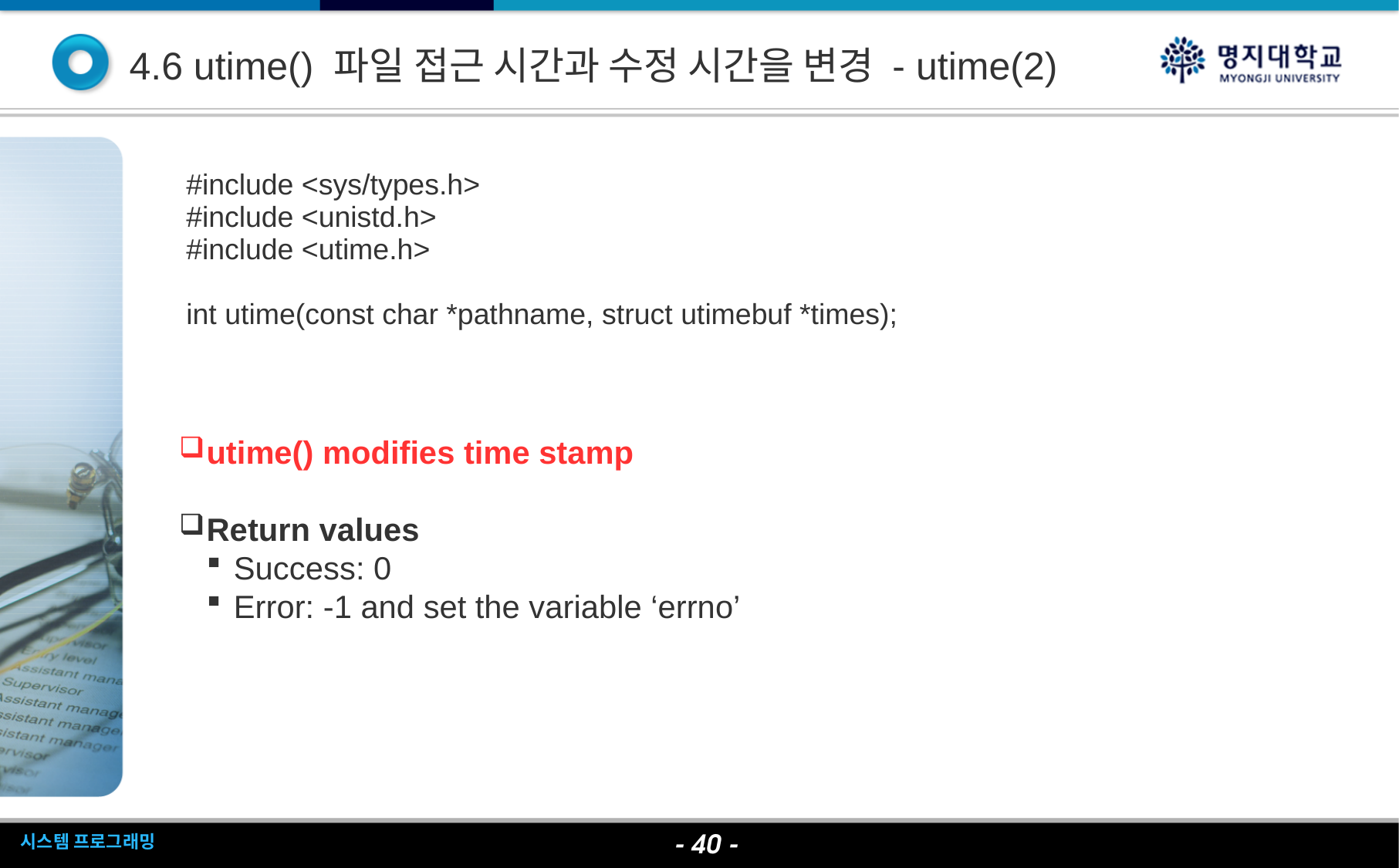

4.6 utime() 파일 접근 시간과 수정 시간을 변경 - utime(2)
| #include <sys/types.h> #include <unistd.h> #include <utime.h> int utime(const char \*pathname, struct utimebuf \*times); |
| --- |
utime() modifies time stamp

Return values
Success: 0
Error: -1 and set the variable ‘errno’
- 40 -